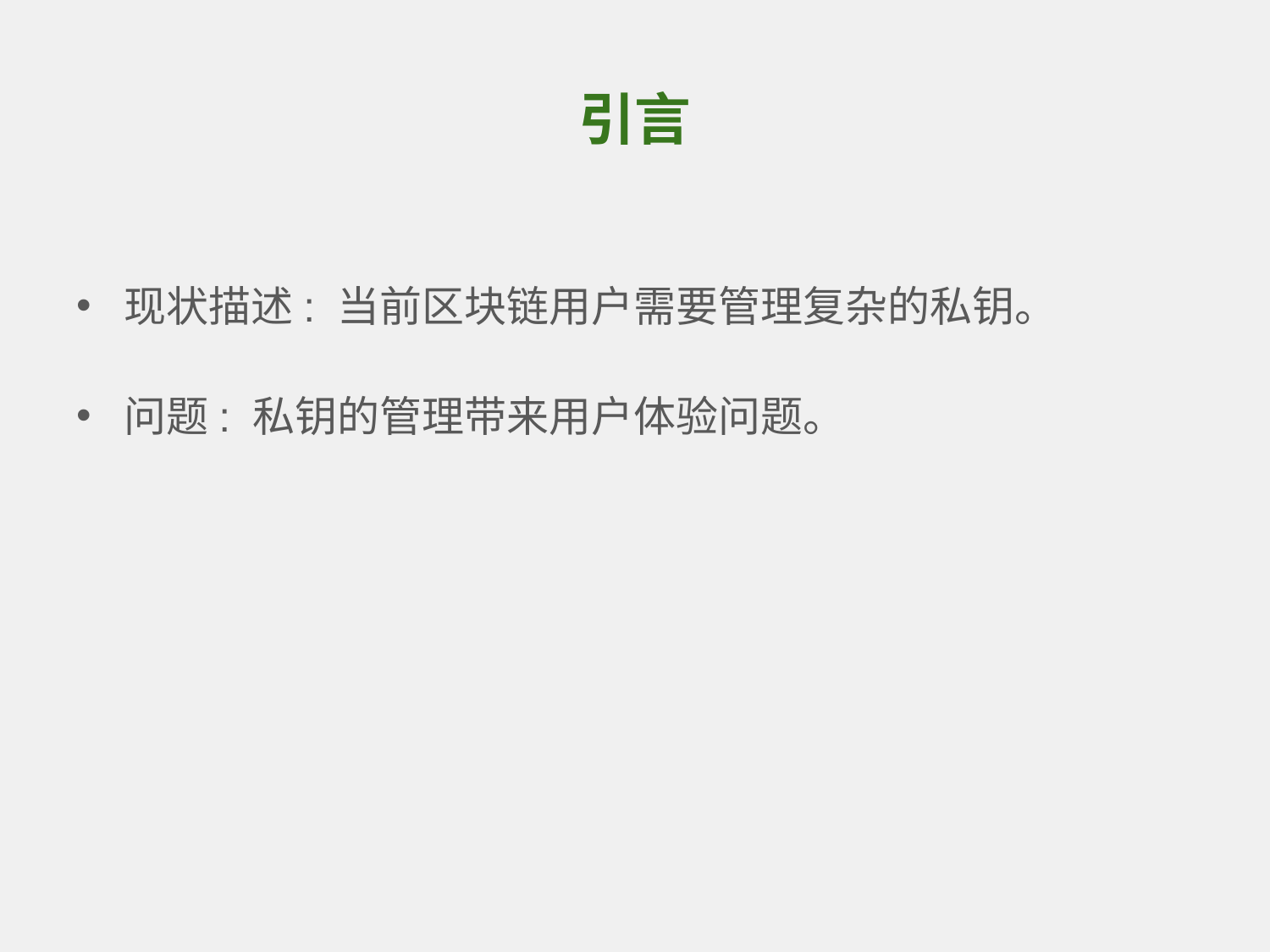

# 引言
现状描述: 当前区块链用户需要管理复杂的私钥。
问题: 私钥的管理带来用户体验问题。